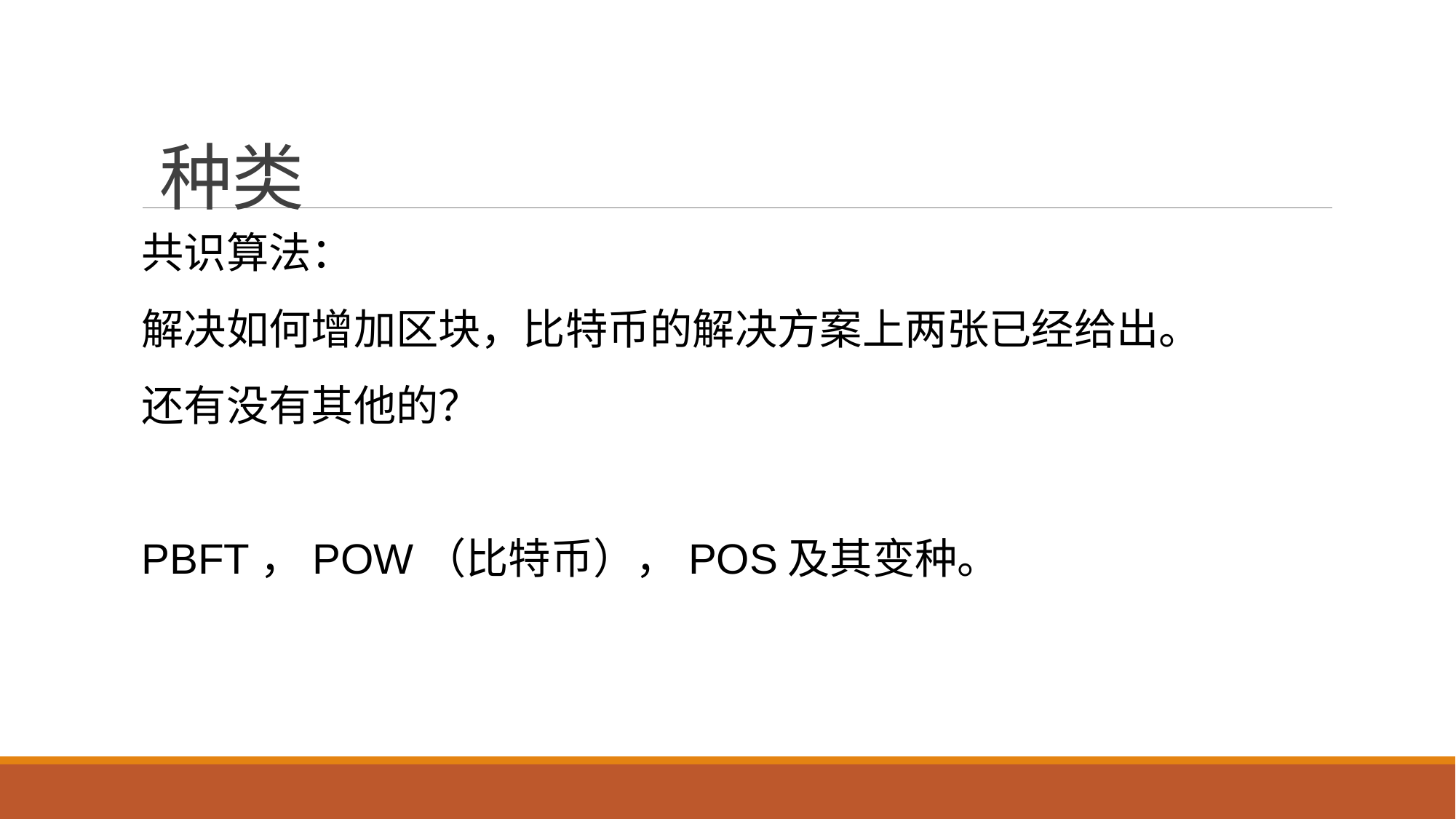

种类
共识算法：
解决如何增加区块，比特币的解决方案上两张已经给出。
还有没有其他的？
PBFT，POW（比特币），POS及其变种。